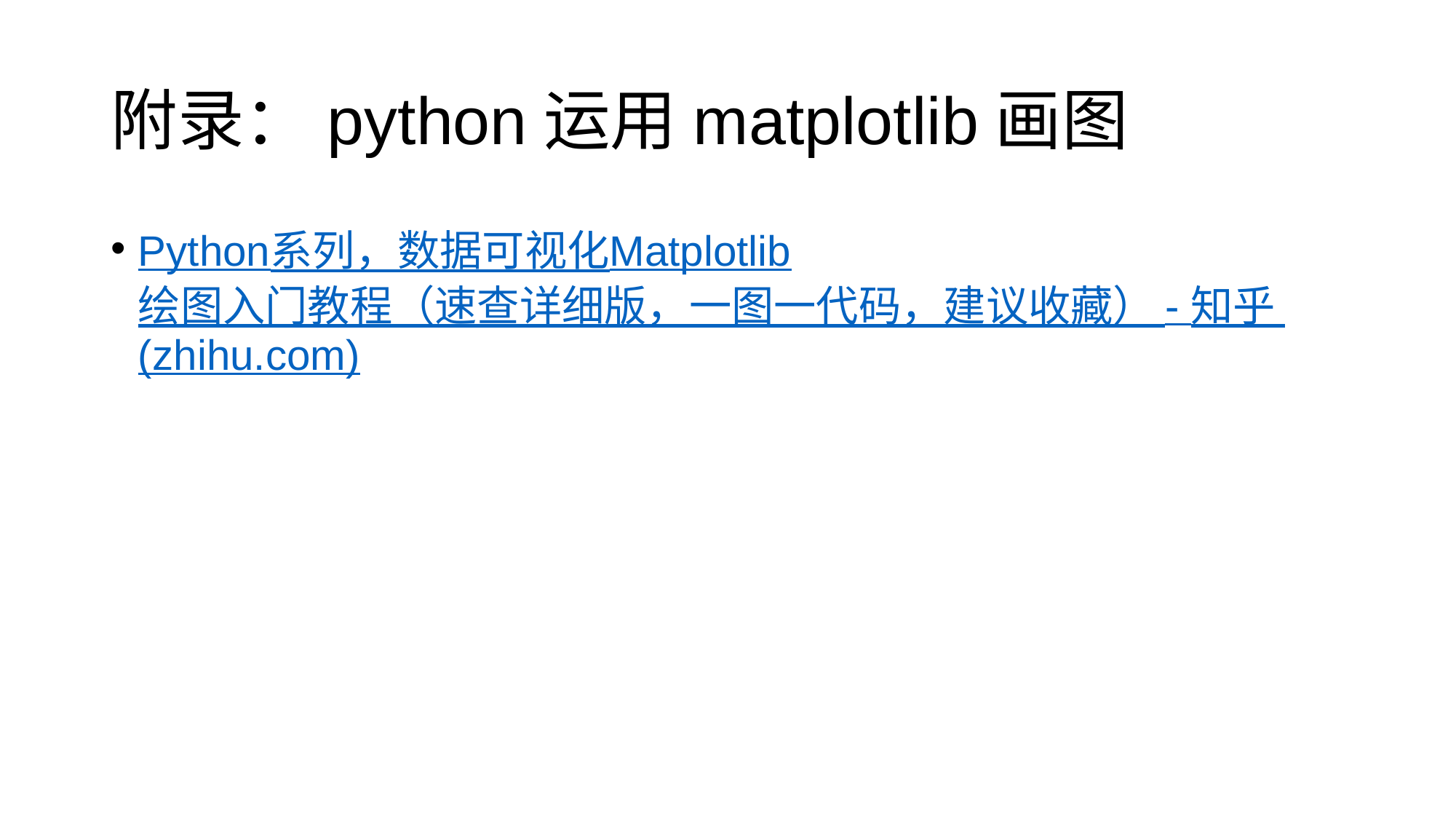

# 附录：python运用matplotlib画图
Python系列，数据可视化Matplotlib绘图入门教程（速查详细版，一图一代码，建议收藏） - 知乎 (zhihu.com)